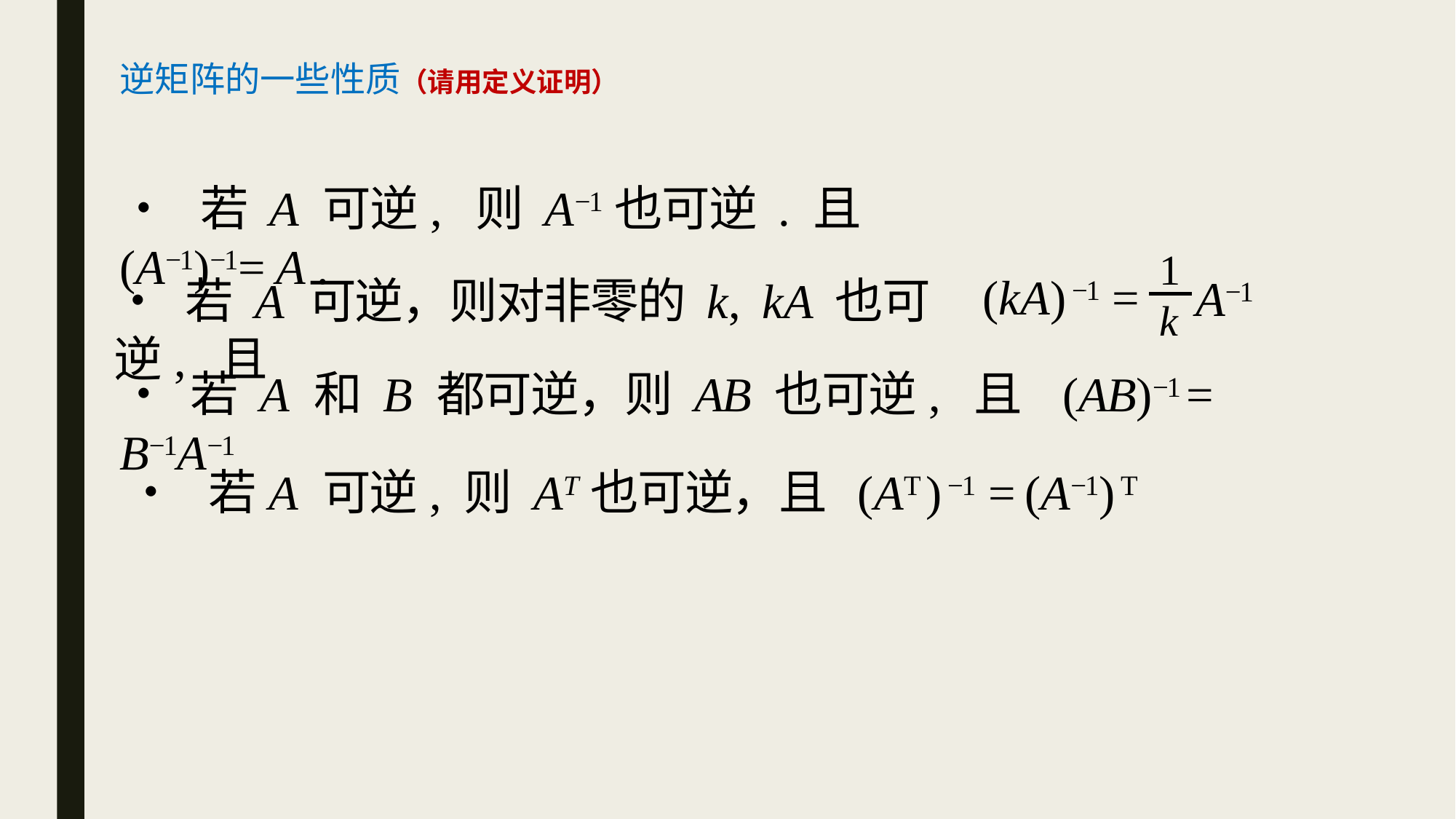

# 逆矩阵的一些性质（请用定义证明）
•  若 A 可逆,  则 A−1也可逆 . 且 (A−1)−1= A .
1
k
 (kA) −1 =
A−1
• 若 A 可逆，则对非零的 k,  kA 也可逆,  且
• 若 A 和 B 都可逆，则 AB 也可逆,  且   (AB)−1 = B−1A−1
•  若A 可逆, 则 AT也可逆，且  (AT ) −1 = (A−1) T